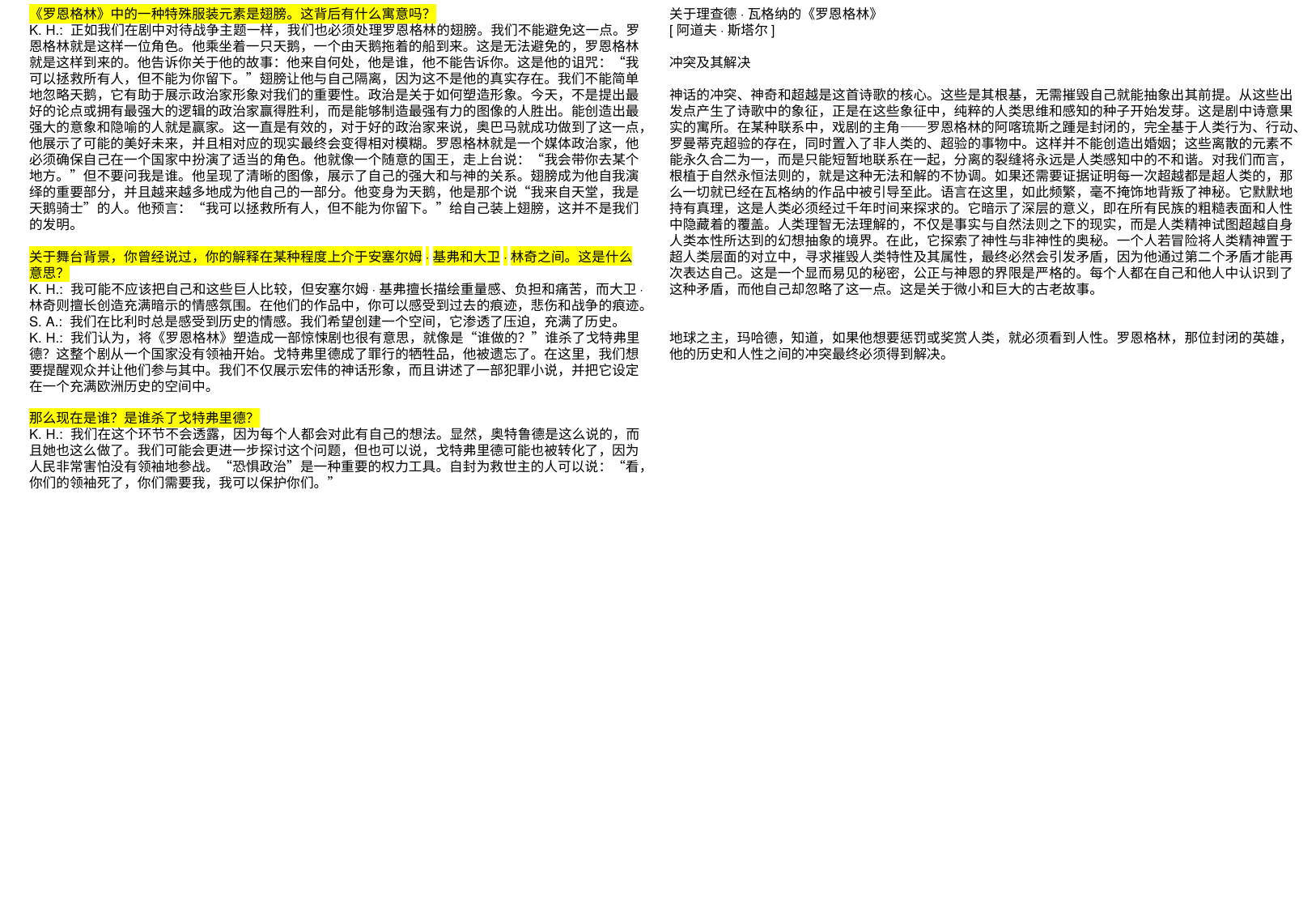

《罗恩格林》中的一种特殊服装元素是翅膀。这背后有什么寓意吗？
K. H.: 正如我们在剧中对待战争主题一样，我们也必须处理罗恩格林的翅膀。我们不能避免这一点。罗恩格林就是这样一位角色。他乘坐着一只天鹅，一个由天鹅拖着的船到来。这是无法避免的，罗恩格林就是这样到来的。他告诉你关于他的故事：他来自何处，他是谁，他不能告诉你。这是他的诅咒：“我可以拯救所有人，但不能为你留下。”翅膀让他与自己隔离，因为这不是他的真实存在。我们不能简单地忽略天鹅，它有助于展示政治家形象对我们的重要性。政治是关于如何塑造形象。今天，不是提出最好的论点或拥有最强大的逻辑的政治家赢得胜利，而是能够制造最强有力的图像的人胜出。能创造出最强大的意象和隐喻的人就是赢家。这一直是有效的，对于好的政治家来说，奥巴马就成功做到了这一点，他展示了可能的美好未来，并且相对应的现实最终会变得相对模糊。罗恩格林就是一个媒体政治家，他必须确保自己在一个国家中扮演了适当的角色。他就像一个随意的国王，走上台说：“我会带你去某个地方。”但不要问我是谁。他呈现了清晰的图像，展示了自己的强大和与神的关系。翅膀成为他自我演绎的重要部分，并且越来越多地成为他自己的一部分。他变身为天鹅，他是那个说“我来自天堂，我是天鹅骑士”的人。他预言：“我可以拯救所有人，但不能为你留下。”给自己装上翅膀，这并不是我们的发明。

关于舞台背景，你曾经说过，你的解释在某种程度上介于安塞尔姆·基弗和大卫·林奇之间。这是什么意思？
K. H.: 我可能不应该把自己和这些巨人比较，但安塞尔姆·基弗擅长描绘重量感、负担和痛苦，而大卫·林奇则擅长创造充满暗示的情感氛围。在他们的作品中，你可以感受到过去的痕迹，悲伤和战争的痕迹。
S. A.: 我们在比利时总是感受到历史的情感。我们希望创建一个空间，它渗透了压迫，充满了历史。
K. H.: 我们认为，将《罗恩格林》塑造成一部惊悚剧也很有意思，就像是“谁做的？”谁杀了戈特弗里德？这整个剧从一个国家没有领袖开始。戈特弗里德成了罪行的牺牲品，他被遗忘了。在这里，我们想要提醒观众并让他们参与其中。我们不仅展示宏伟的神话形象，而且讲述了一部犯罪小说，并把它设定在一个充满欧洲历史的空间中。

那么现在是谁？是谁杀了戈特弗里德？
K. H.: 我们在这个环节不会透露，因为每个人都会对此有自己的想法。显然，奥特鲁德是这么说的，而且她也这么做了。我们可能会更进一步探讨这个问题，但也可以说，戈特弗里德可能也被转化了，因为人民非常害怕没有领袖地参战。“恐惧政治”是一种重要的权力工具。自封为救世主的人可以说：“看，你们的领袖死了，你们需要我，我可以保护你们。”

关于理查德·瓦格纳的《罗恩格林》
[阿道夫·斯塔尔]

冲突及其解决

神话的冲突、神奇和超越是这首诗歌的核心。这些是其根基，无需摧毁自己就能抽象出其前提。从这些出发点产生了诗歌中的象征，正是在这些象征中，纯粹的人类思维和感知的种子开始发芽。这是剧中诗意果实的寓所。在某种联系中，戏剧的主角——罗恩格林的阿喀琉斯之踵是封闭的，完全基于人类行为、行动、罗曼蒂克超验的存在，同时置入了非人类的、超验的事物中。这样并不能创造出婚姻；这些离散的元素不能永久合二为一，而是只能短暂地联系在一起，分离的裂缝将永远是人类感知中的不和谐。对我们而言，根植于自然永恒法则的，就是这种无法和解的不协调。如果还需要证据证明每一次超越都是超人类的，那么一切就已经在瓦格纳的作品中被引导至此。语言在这里，如此频繁，毫不掩饰地背叛了神秘。它默默地持有真理，这是人类必须经过千年时间来探求的。它暗示了深层的意义，即在所有民族的粗糙表面和人性中隐藏着的覆盖。人类理智无法理解的，不仅是事实与自然法则之下的现实，而是人类精神试图超越自身人类本性所达到的幻想抽象的境界。在此，它探索了神性与非神性的奥秘。一个人若冒险将人类精神置于超人类层面的对立中，寻求摧毁人类特性及其属性，最终必然会引发矛盾，因为他通过第二个矛盾才能再次表达自己。这是一个显而易见的秘密，公正与神恩的界限是严格的。每个人都在自己和他人中认识到了这种矛盾，而他自己却忽略了这一点。这是关于微小和巨大的古老故事。

地球之主，玛哈德，知道，如果他想要惩罚或奖赏人类，就必须看到人性。罗恩格林，那位封闭的英雄，他的历史和人性之间的冲突最终必须得到解决。